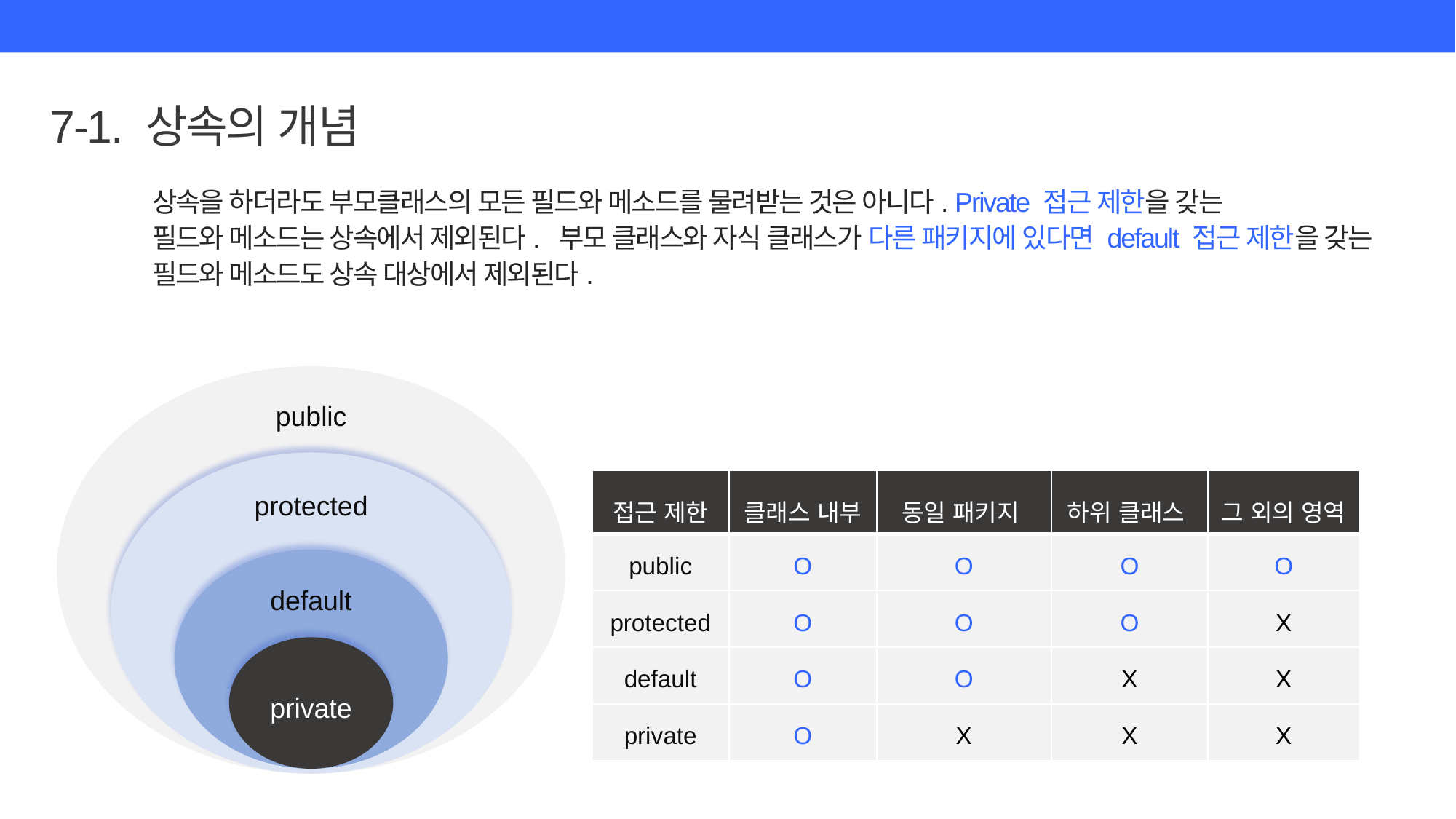

7-1. 상속의 개념
상속을 하더라도 부모클래스의 모든 필드와 메소드를 물려받는 것은 아니다. Private 접근 제한을 갖는
필드와 메소드는 상속에서 제외된다.  부모 클래스와 자식 클래스가 다른 패키지에 있다면 default 접근 제한을 갖는
필드와 메소드도 상속 대상에서 제외된다.

public

| 접근 제한 | 클래스 내부 | 동일 패키지 | 하위 클래스 | 그 외의 영역 |
| --- | --- | --- | --- | --- |
| public | O | O | O | O |
| protected | O | O | O | X |
| default | O | O | X | X |
| private | O | X | X | X |
protected

default

private